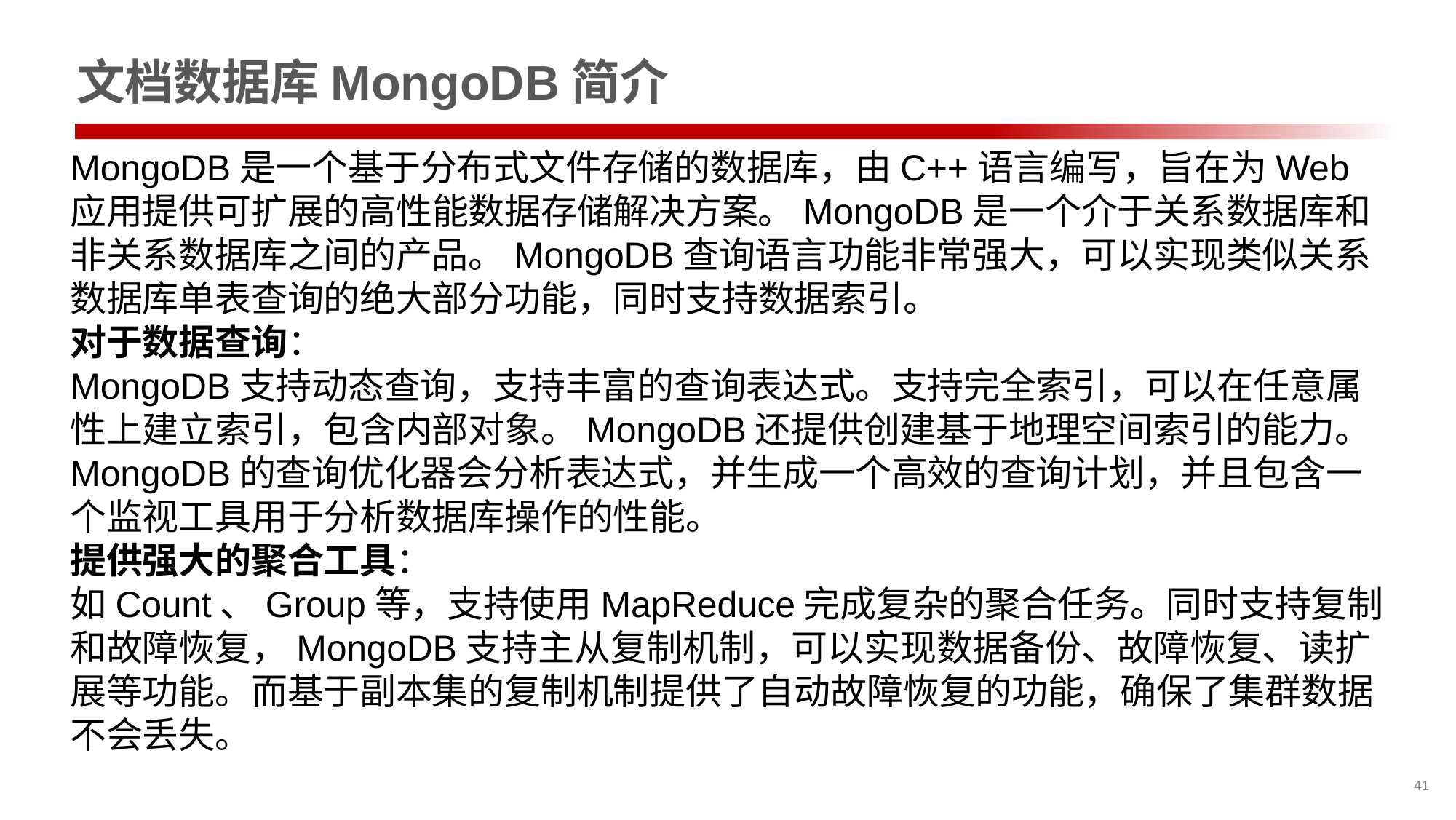

# 文档数据库MongoDB简介

MongoDB是一个基于分布式文件存储的数据库，由C++语言编写，旨在为Web应用提供可扩展的高性能数据存储解决方案。MongoDB是一个介于关系数据库和非关系数据库之间的产品。MongoDB查询语言功能非常强大，可以实现类似关系数据库单表查询的绝大部分功能，同时支持数据索引。
对于数据查询：
MongoDB支持动态查询，支持丰富的查询表达式。支持完全索引，可以在任意属性上建立索引，包含内部对象。MongoDB还提供创建基于地理空间索引的能力。MongoDB的查询优化器会分析表达式，并生成一个高效的查询计划，并且包含一个监视工具用于分析数据库操作的性能。
提供强大的聚合工具：
如Count、Group等，支持使用MapReduce完成复杂的聚合任务。同时支持复制和故障恢复，MongoDB支持主从复制机制，可以实现数据备份、故障恢复、读扩展等功能。而基于副本集的复制机制提供了自动故障恢复的功能，确保了集群数据不会丢失。
41